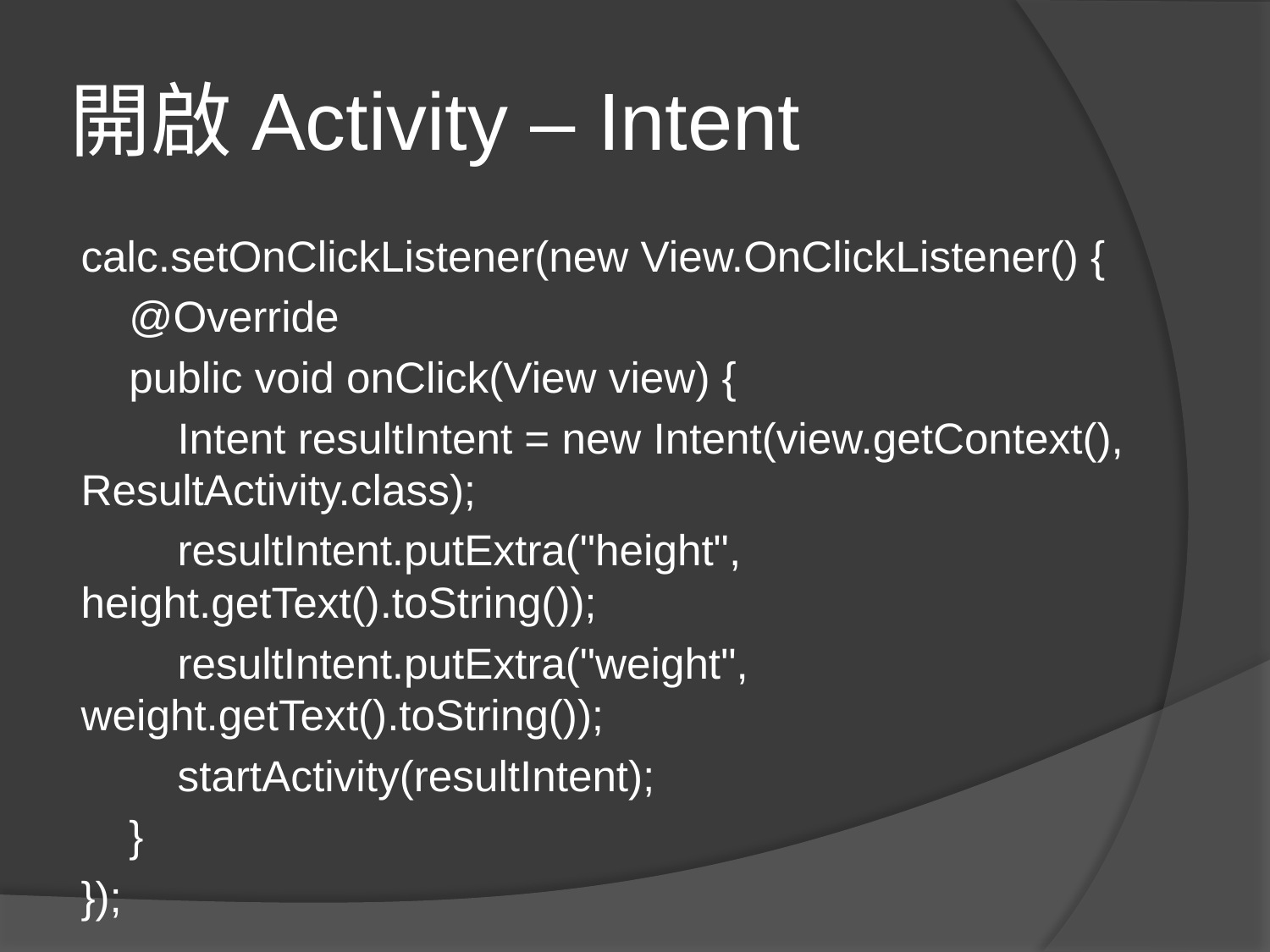

# 開啟Activity – Intent
calc.setOnClickListener(new View.OnClickListener() {
    @Override
    public void onClick(View view) {
        Intent resultIntent = new Intent(view.getContext(), 				ResultActivity.class);
        resultIntent.putExtra("height", 							height.getText().toString());
        resultIntent.putExtra("weight", 							weight.getText().toString());
        startActivity(resultIntent);
    }
});